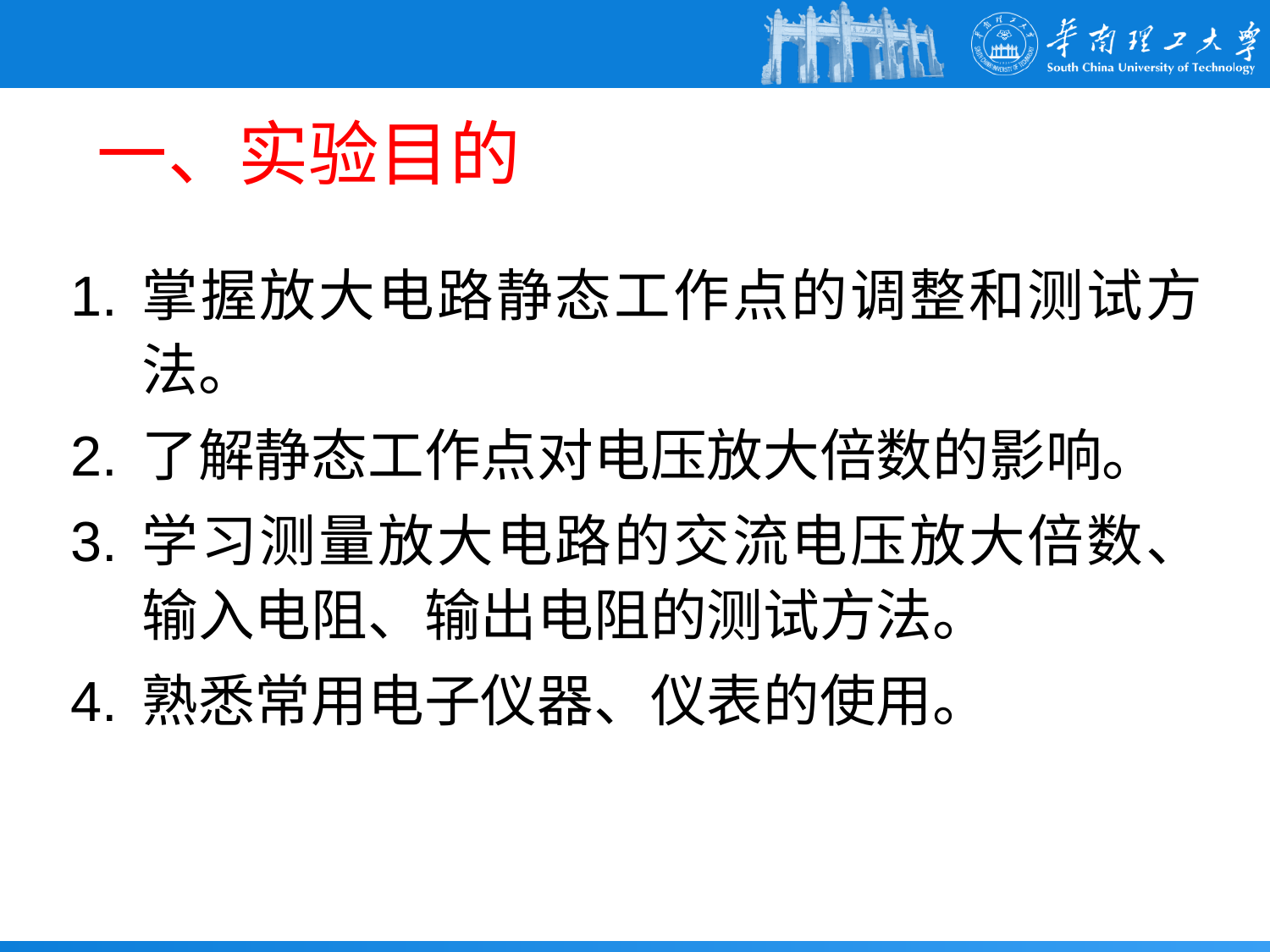

# 一、实验目的
掌握放大电路静态工作点的调整和测试方法。
了解静态工作点对电压放大倍数的影响。
学习测量放大电路的交流电压放大倍数、输入电阻、输出电阻的测试方法。
熟悉常用电子仪器、仪表的使用。